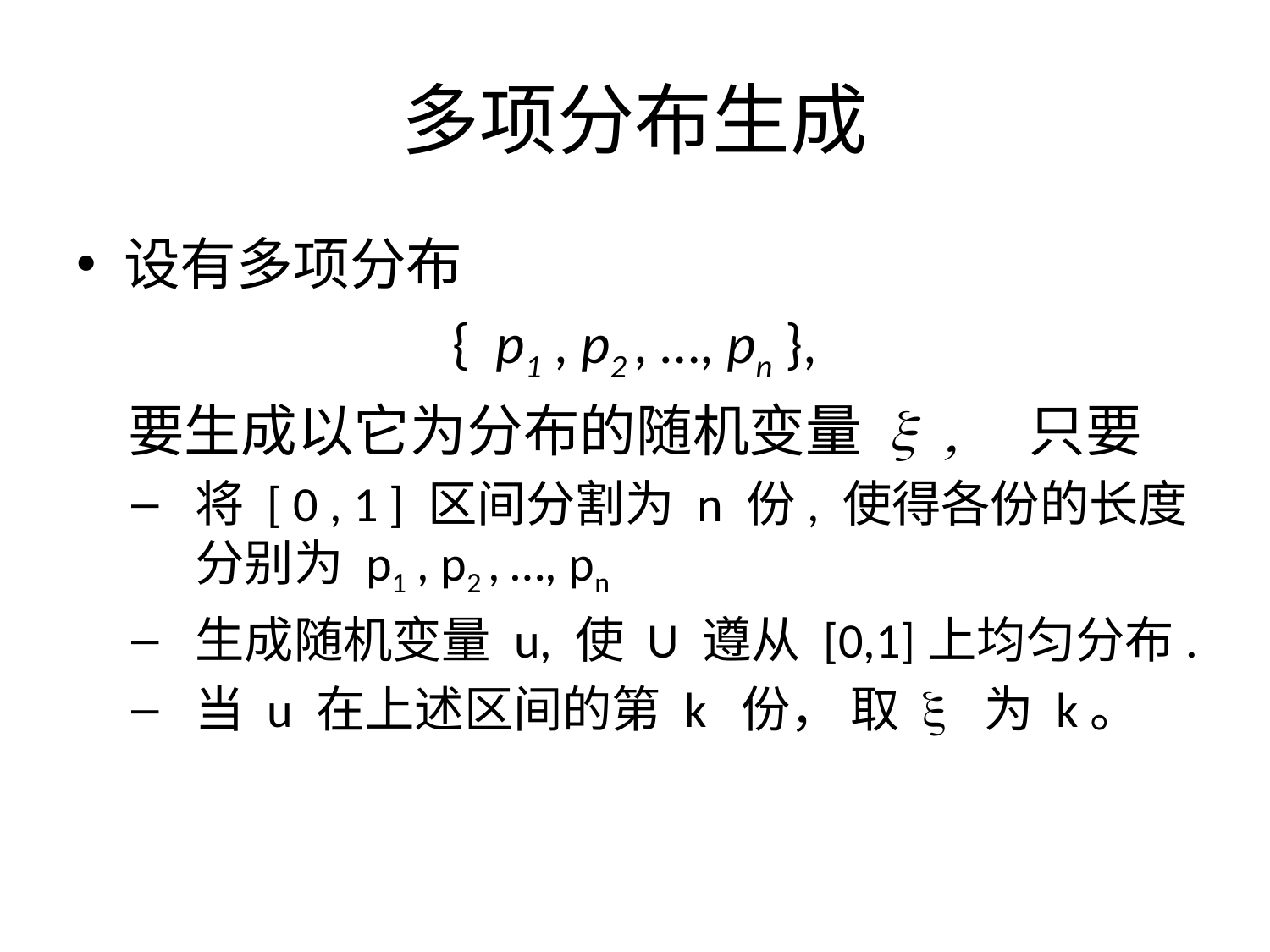

# 多项分布生成
设有多项分布
{  p1 , p2 , …, pn },
   要生成以它为分布的随机变量 ξ ,  只要
将 [ 0 , 1 ] 区间分割为 n 份, 使得各份的长度分别为 p1 , p2 , …, pn
生成随机变量 u, 使 U 遵从 [0,1]上均匀分布.
当 u 在上述区间的第 k  份， 取 ξ 为 k。